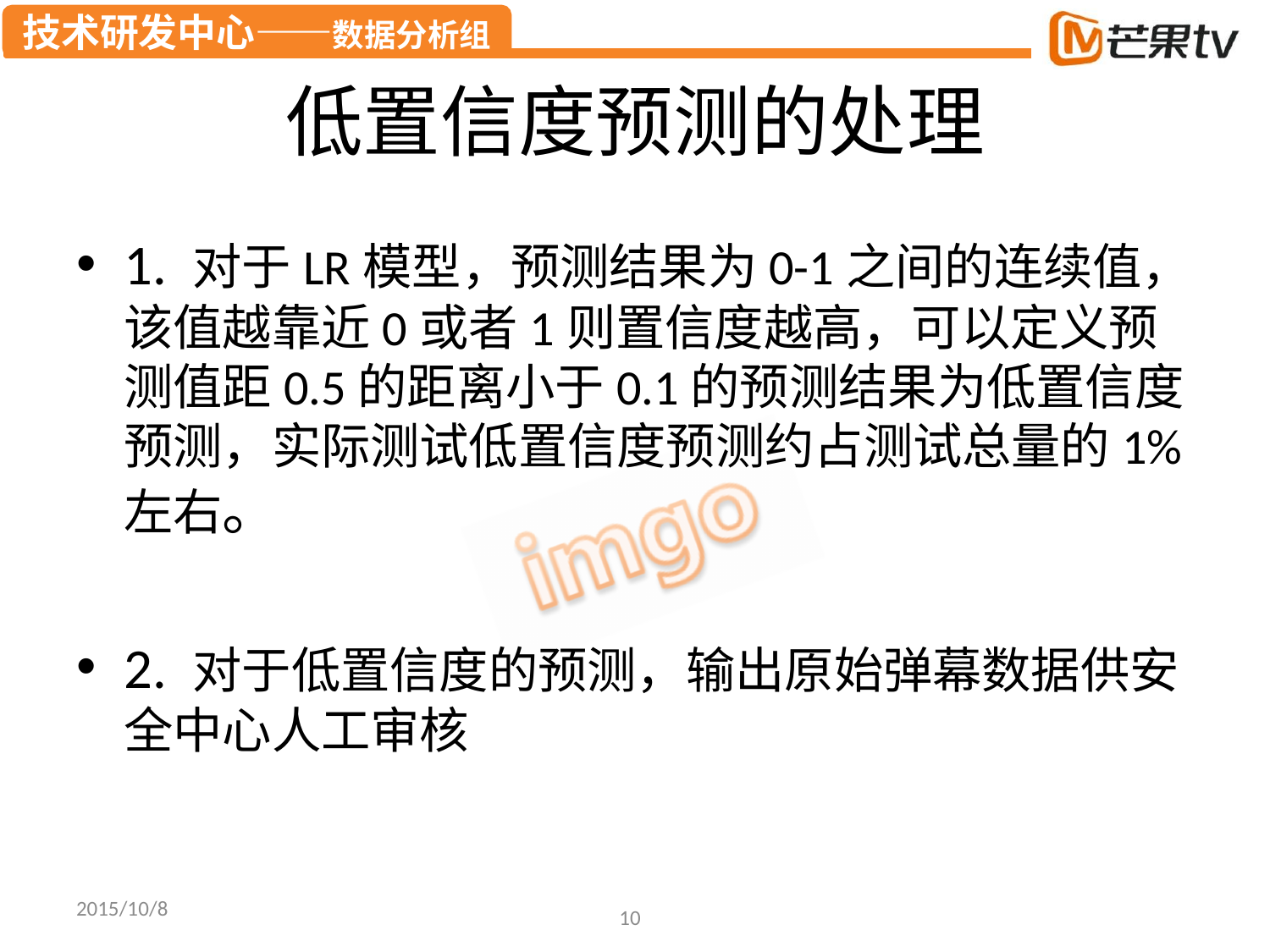

# 低置信度预测的处理
1. 对于LR模型，预测结果为0-1之间的连续值，该值越靠近0或者1则置信度越高，可以定义预测值距0.5的距离小于0.1的预测结果为低置信度预测，实际测试低置信度预测约占测试总量的1%左右。

2. 对于低置信度的预测，输出原始弹幕数据供安全中心人工审核
2015/10/8
10